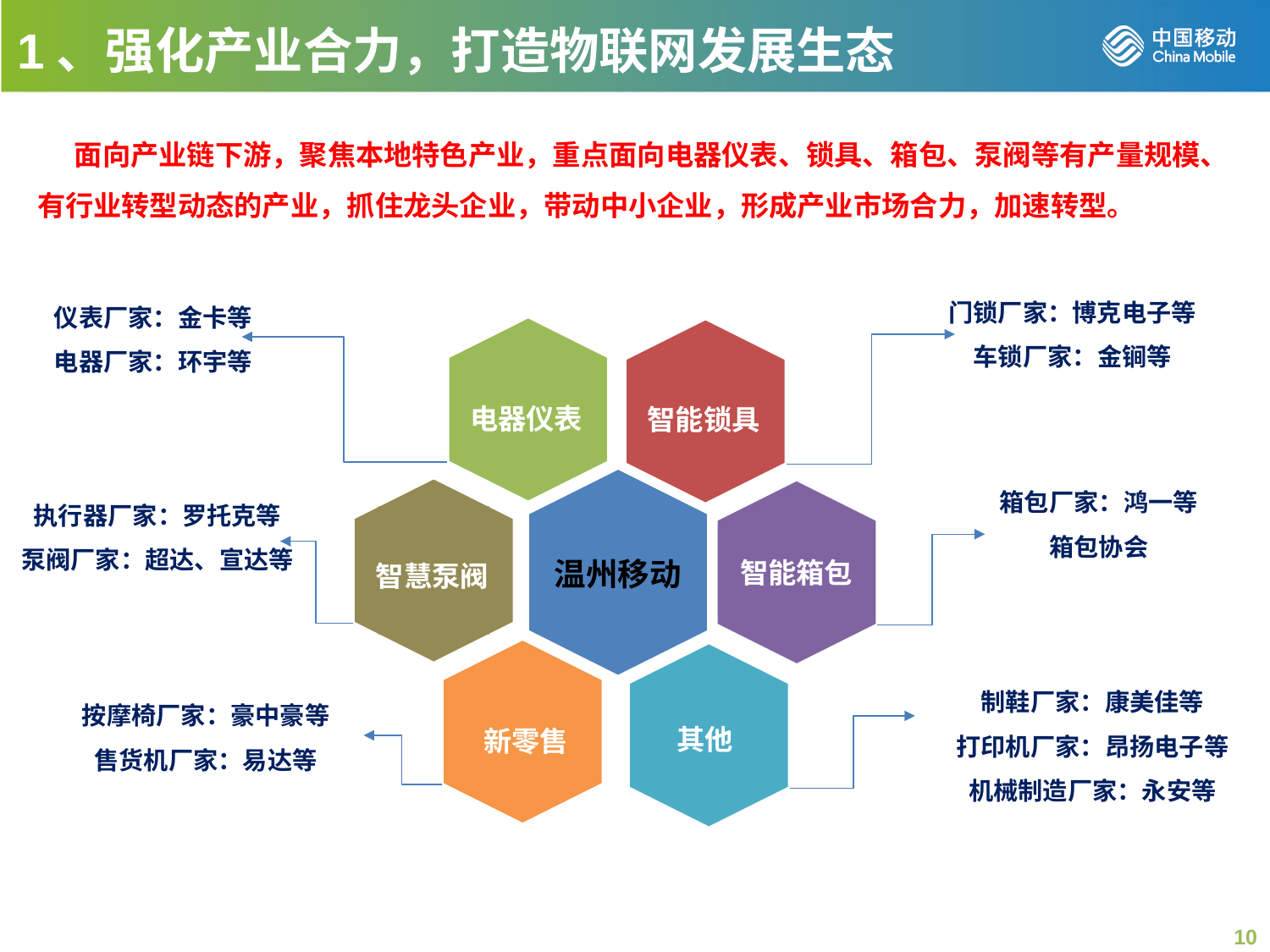

1、强化产业合力，打造物联网发展生态
面向产业链下游，聚焦本地特色产业，重点面向电器仪表、锁具、箱包、泵阀等有产量规模、有行业转型动态的产业，抓住龙头企业，带动中小企业，形成产业市场合力，加速转型。
门锁厂家：博克电子等
车锁厂家：金锏等
仪表厂家：金卡等
电器厂家：环宇等

电器仪表
智能锁具

温州移动
智能箱包
智慧泵阀

其他
新零售
箱包厂家：鸿一等
箱包协会
执行器厂家：罗托克等
泵阀厂家：超达、宣达等
制鞋厂家：康美佳等
打印机厂家：昂扬电子等
机械制造厂家：永安等
按摩椅厂家：豪中豪等
售货机厂家：易达等